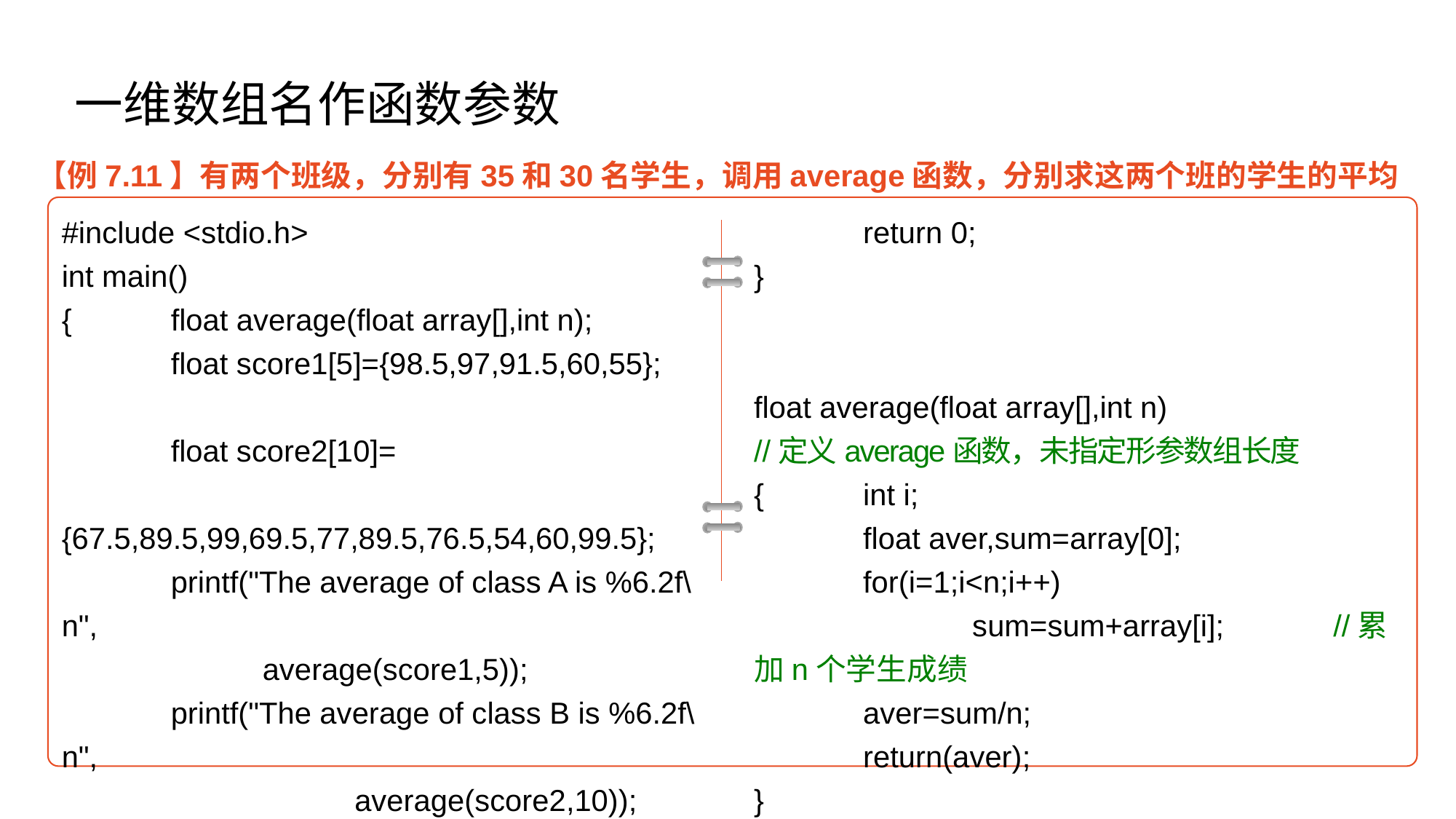

# 一维数组名作函数参数
【例7.11】有两个班级，分别有35和30名学生，调用average函数，分别求这两个班的学生的平均成绩。
#include <stdio.h>
int main()
{	float average(float array[],int n);
	float score1[5]={98.5,97,91.5,60,55};
	float score2[10]=
             {67.5,89.5,99,69.5,77,89.5,76.5,54,60,99.5};
	printf("The average of class A is %6.2f\n",
                        average(score1,5));
	printf("The average of class B is %6.2f\n",
                                   average(score2,10));
	return 0;
}

float average(float array[],int n)
//定义average函数，未指定形参数组长度
{	int i;
	float aver,sum=array[0];
	for(i=1;i<n;i++)
		sum=sum+array[i];	    //累加n个学生成绩
	aver=sum/n;
	return(aver);
}